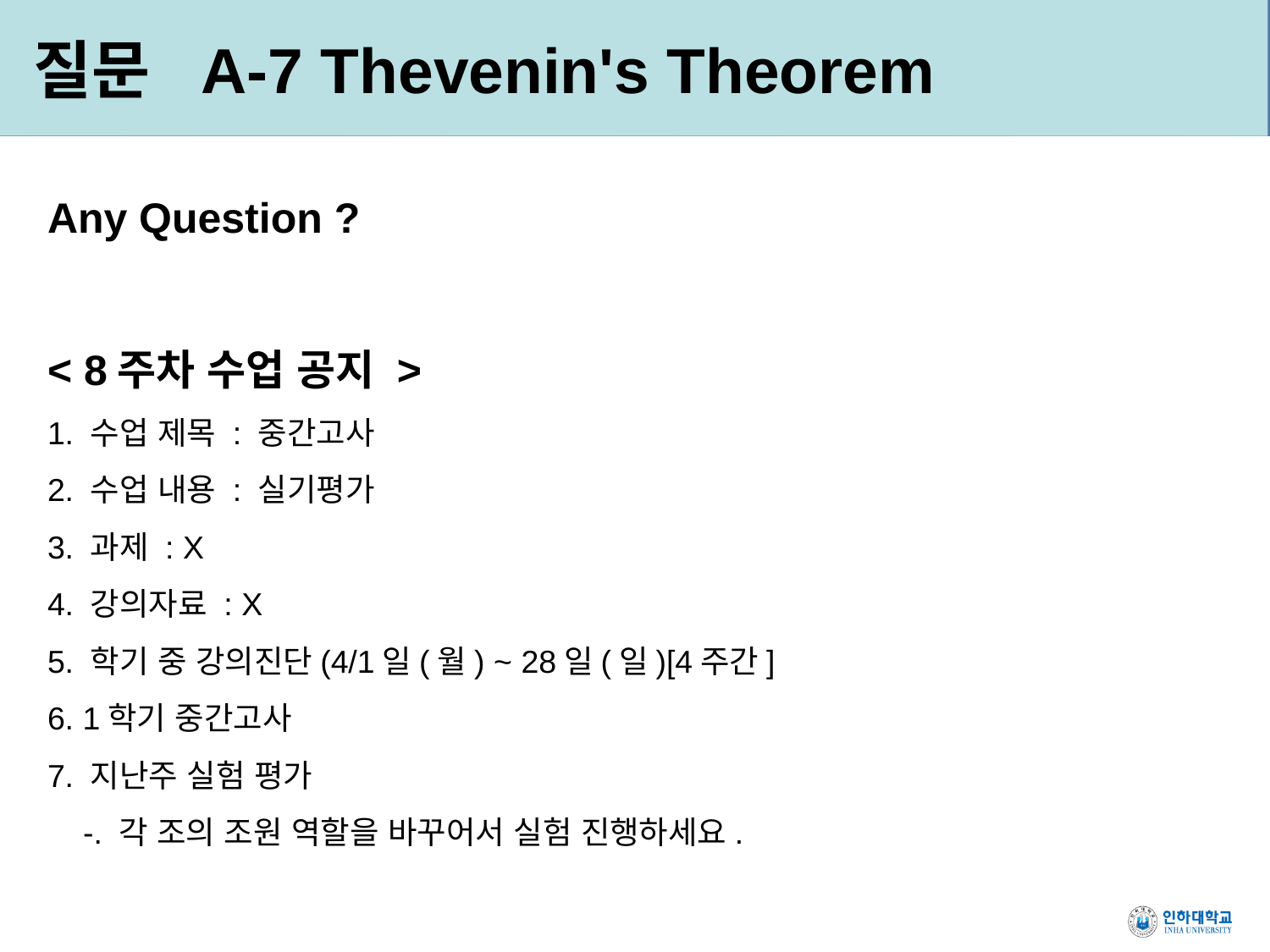

질문  A-7 Thevenin's Theorem
Any Question ?

< 8주차 수업 공지 >
1. 수업 제목 : 중간고사
2. 수업 내용 : 실기평가
3. 과제 : X
4. 강의자료 : X
5. 학기 중 강의진단(4/1일(월) ~ 28일(일)[4주간]
6. 1학기 중간고사
7. 지난주 실험 평가
    -. 각 조의 조원 역할을 바꾸어서 실험 진행하세요.